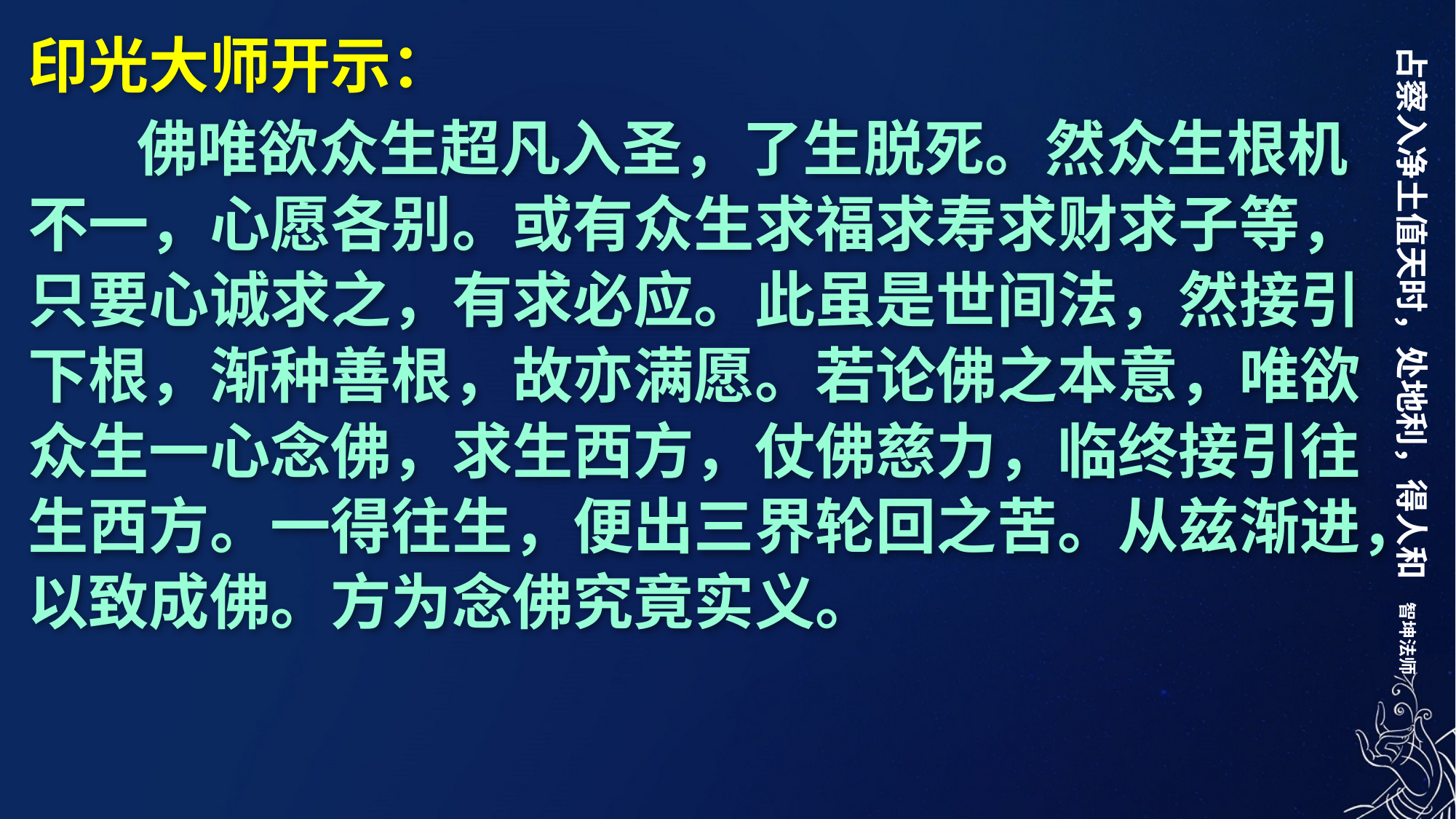

印光大师开示：
	佛唯欲众生超凡入圣，了生脱死。然众生根机不一，心愿各别。或有众生求福求寿求财求子等，只要心诚求之，有求必应。此虽是世间法，然接引下根，渐种善根，故亦满愿。若论佛之本意，唯欲众生一心念佛，求生西方，仗佛慈力，临终接引往生西方。一得往生，便出三界轮回之苦。从兹渐进，以致成佛。方为念佛究竟实义。